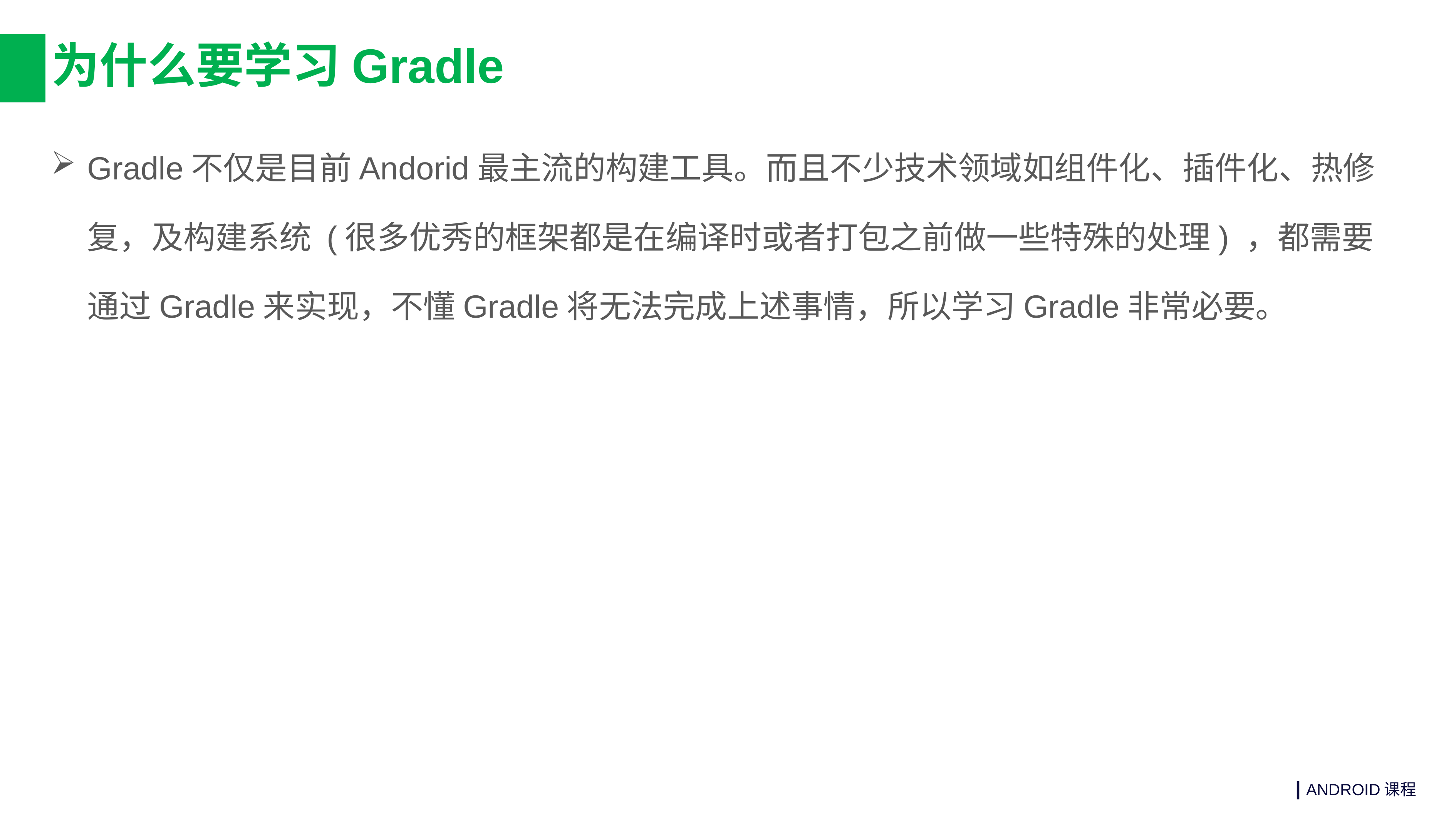

# 为什么要学习Gradle
Gradle不仅是目前Andorid最主流的构建工具。而且不少技术领域如组件化、插件化、热修复，及构建系统 (很多优秀的框架都是在编译时或者打包之前做一些特殊的处理) ，都需要通过Gradle来实现，不懂Gradle将无法完成上述事情，所以学习Gradle非常必要。